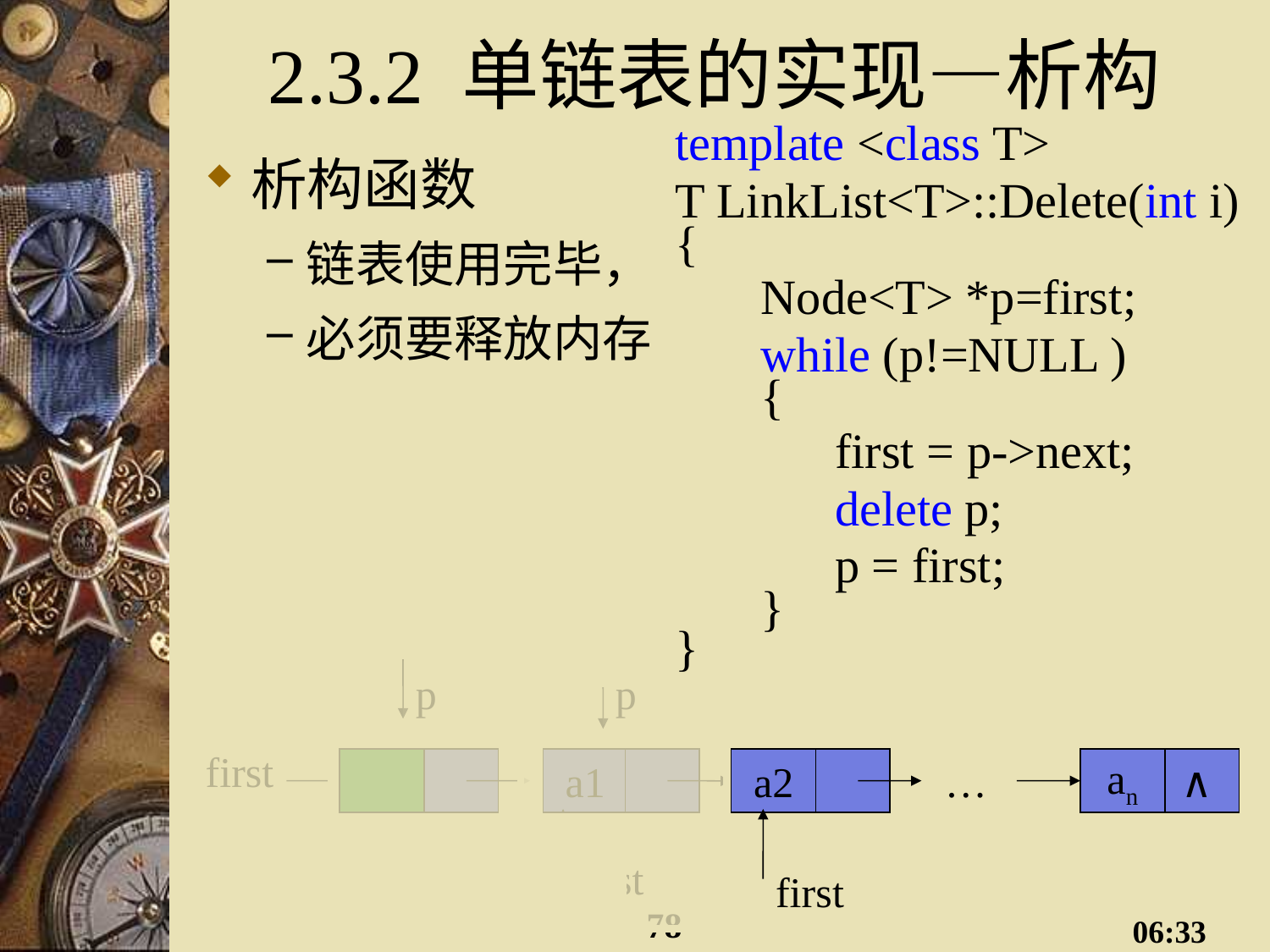

# 2.3.2 单链表的实现—析构
template <class T>
T LinkList<T>::Delete(int i)
{
       Node<T> *p=first;
       while (p!=NULL )
       {
             first = p->next;
             delete p;
             p = first;
       }
}
析构函数
链表使用完毕，
必须要释放内存

p

p

first
a1

a2

…
an
∧

first

first